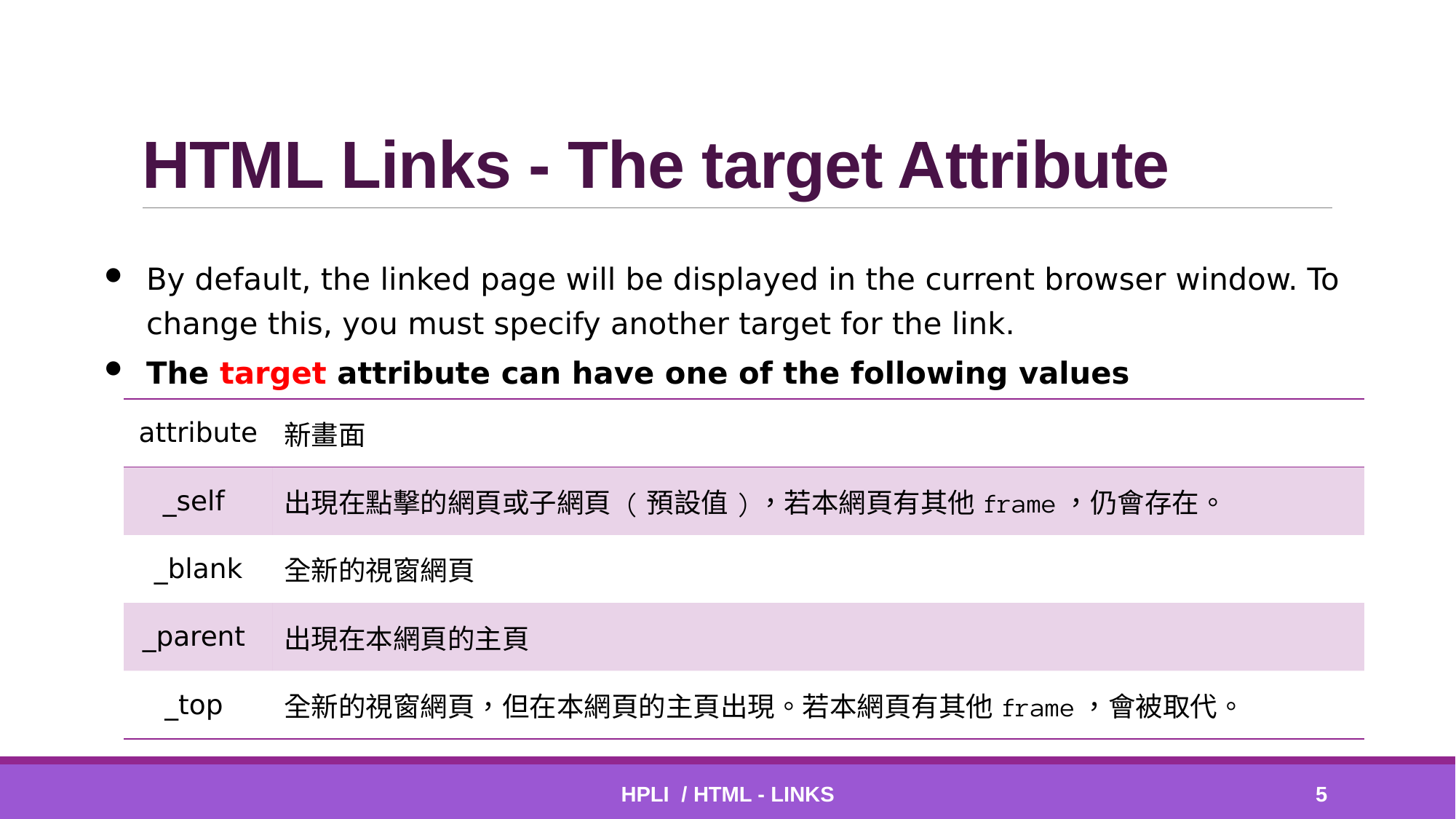

# HTML Links - The target Attribute
By default, the linked page will be displayed in the current browser window. To change this, you must specify another target for the link.
The target attribute can have one of the following values

| attribute | 新畫面 |
| --- | --- |
| \_self | 出現在點擊的網頁或子網頁 (預設值)，若本網頁有其他frame，仍會存在。 |
| \_blank | 全新的視窗網頁 |
| \_parent | 出現在本網頁的主頁 |
| \_top | 全新的視窗網頁，但在本網頁的主頁出現。若本網頁有其他frame，會被取代。 |
HPLI  / HTML - Links
5